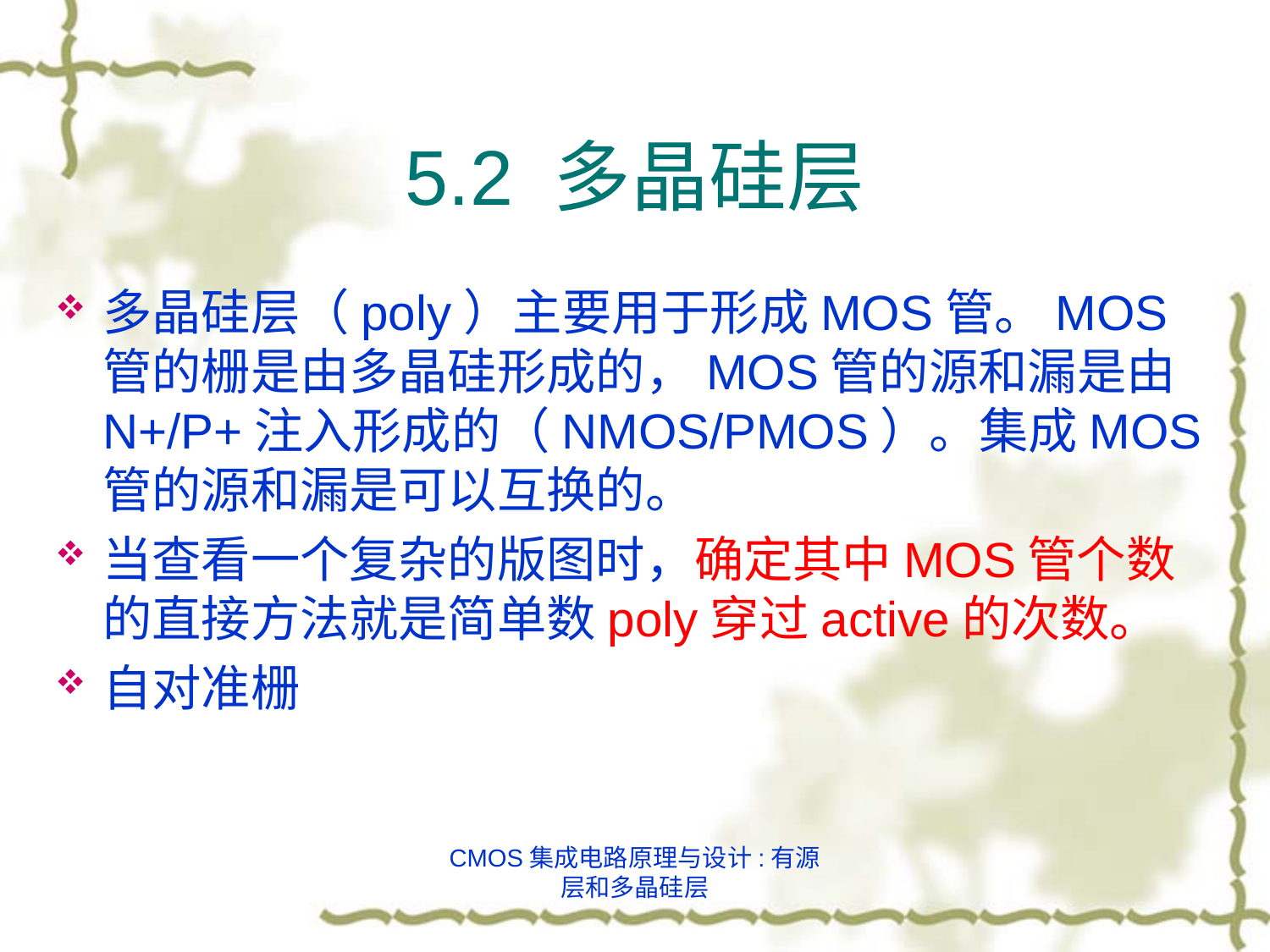

# 5.2 多晶硅层
多晶硅层（poly）主要用于形成MOS管。MOS管的栅是由多晶硅形成的，MOS管的源和漏是由N+/P+注入形成的（NMOS/PMOS）。集成MOS管的源和漏是可以互换的。
当查看一个复杂的版图时，确定其中MOS管个数的直接方法就是简单数poly穿过active的次数。
自对准栅
CMOS集成电路原理与设计:有源层和多晶硅层
8